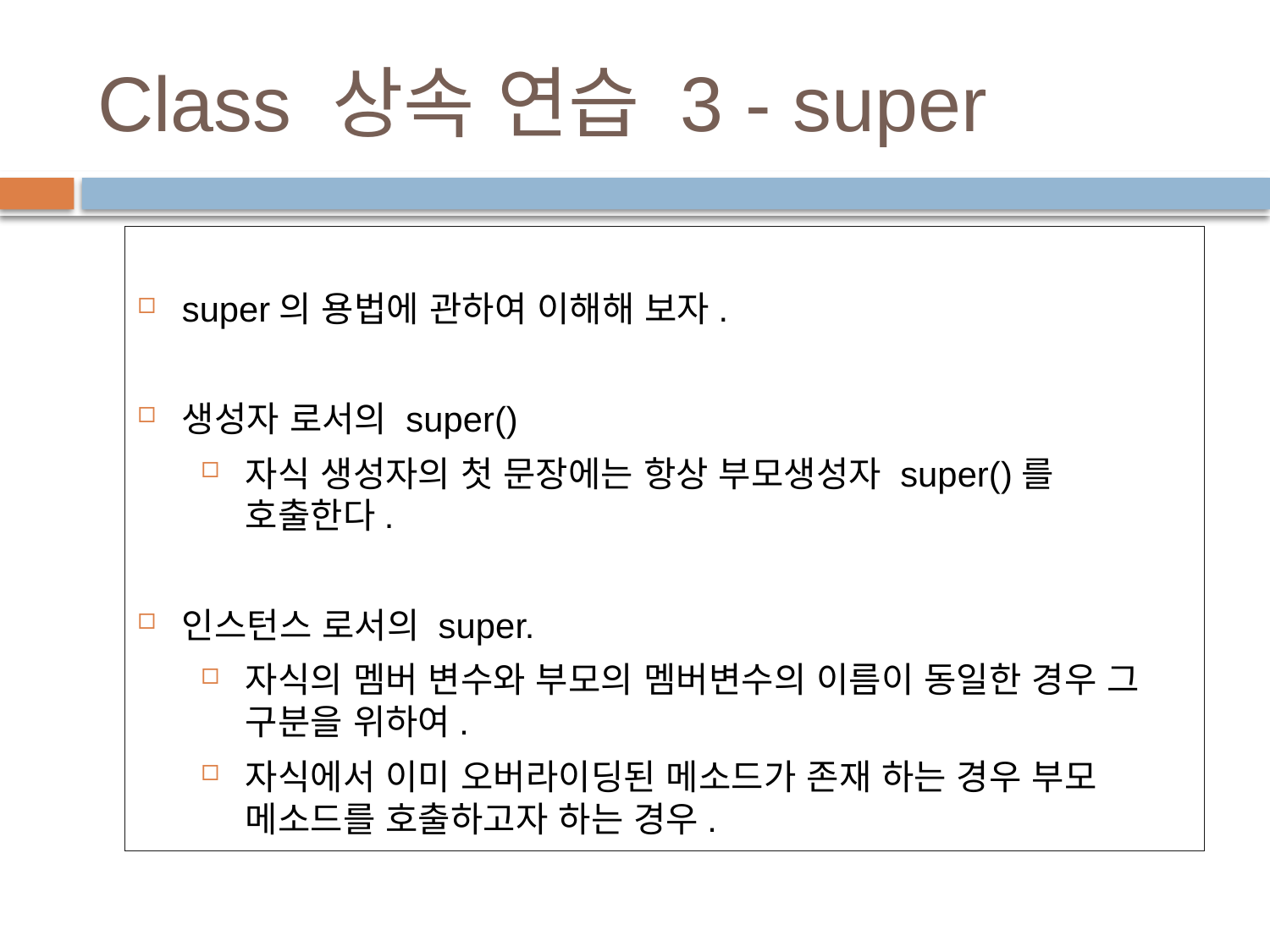

# Class 상속 연습 3 - super

super의 용법에 관하여 이해해 보자.

생성자 로서의 super()
자식 생성자의 첫 문장에는 항상 부모생성자 super()를 호출한다.

인스턴스 로서의 super.
자식의 멤버 변수와 부모의 멤버변수의 이름이 동일한 경우 그 구분을 위하여.
자식에서 이미 오버라이딩된 메소드가 존재 하는 경우 부모 메소드를 호출하고자 하는 경우.